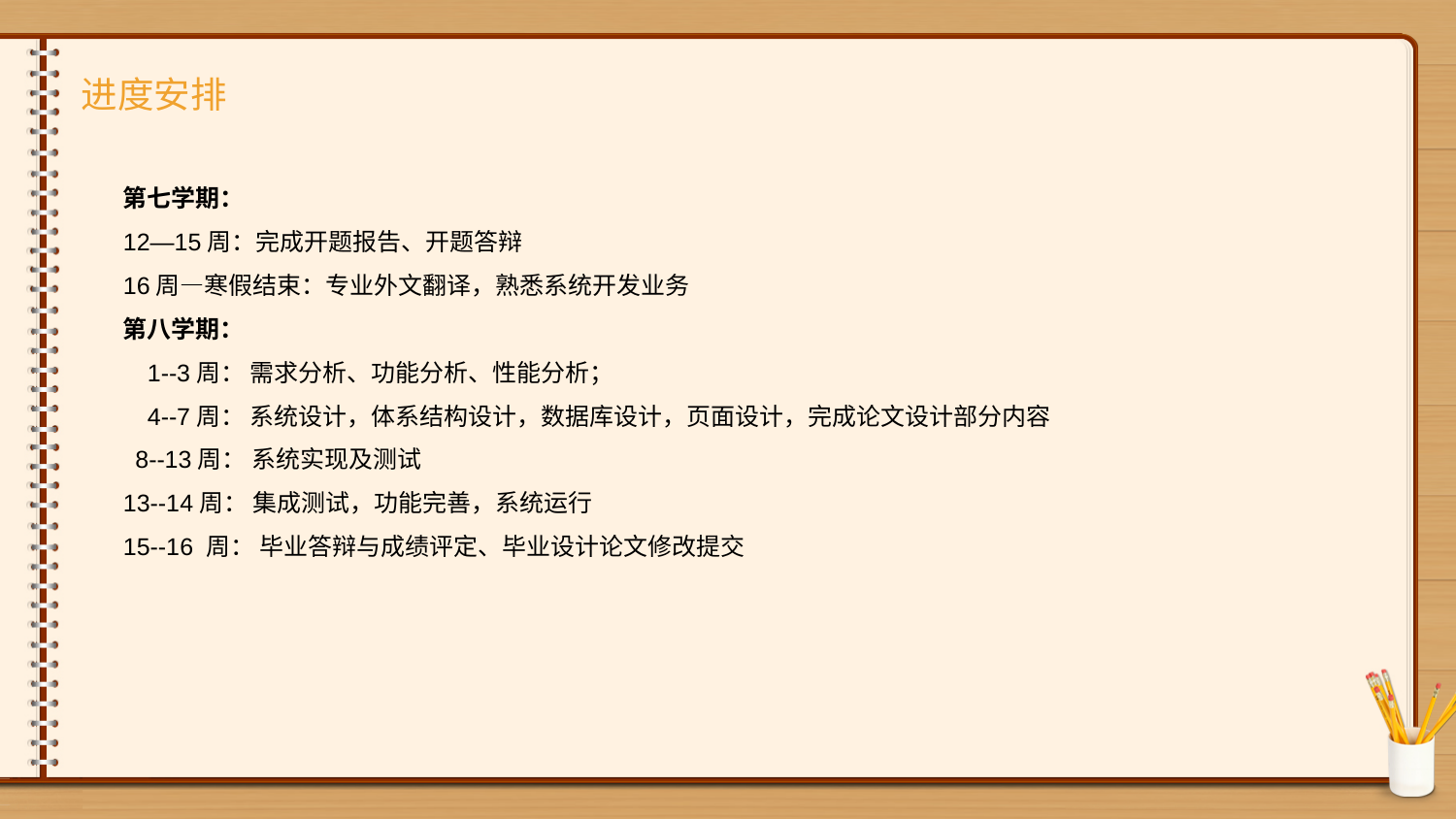

进度安排
第七学期：
12—15周：完成开题报告、开题答辩
16周—寒假结束：专业外文翻译，熟悉系统开发业务
第八学期：
1--3周： 需求分析、功能分析、性能分析；
4--7周： 系统设计，体系结构设计，数据库设计，页面设计，完成论文设计部分内容
8--13周： 系统实现及测试
13--14周： 集成测试，功能完善，系统运行
15--16 周： 毕业答辩与成绩评定、毕业设计论文修改提交